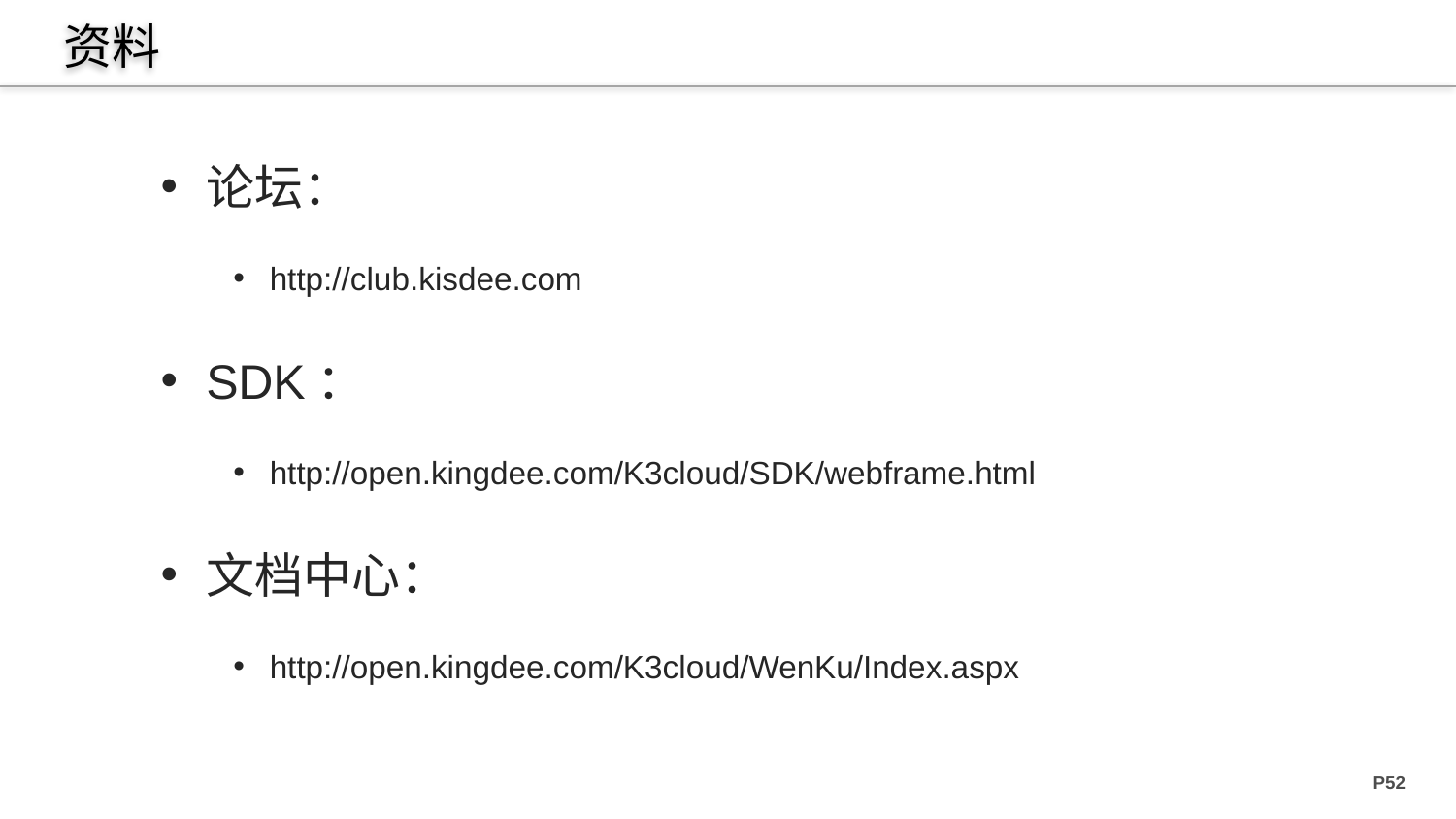

# 资料

论坛：
http://club.kisdee.com
SDK：
http://open.kingdee.com/K3cloud/SDK/webframe.html
文档中心：
http://open.kingdee.com/K3cloud/WenKu/Index.aspx